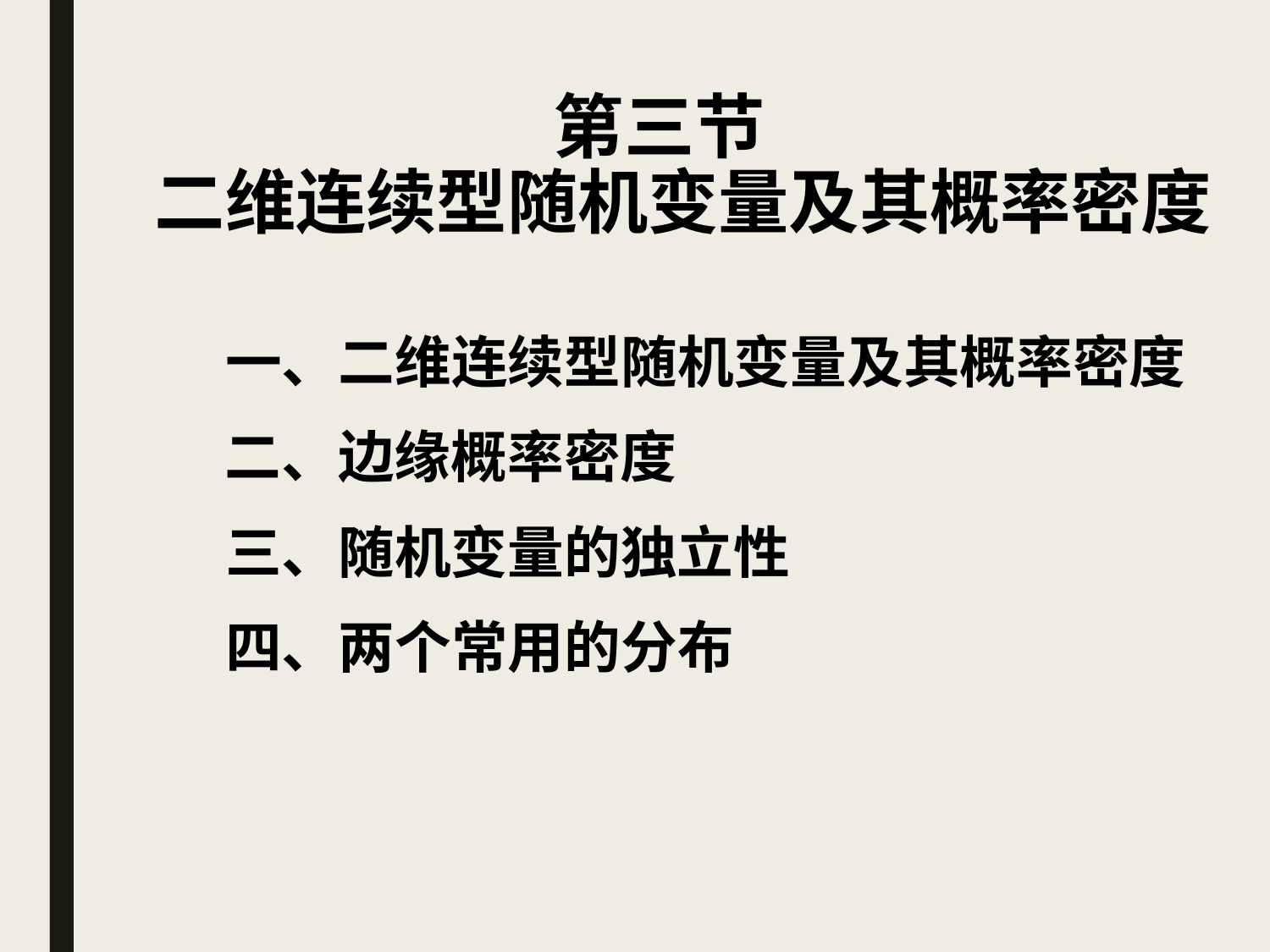

# 第三节 二维连续型随机变量及其概率密度
一、二维连续型随机变量及其概率密度
二、边缘概率密度
三、随机变量的独立性
四、两个常用的分布